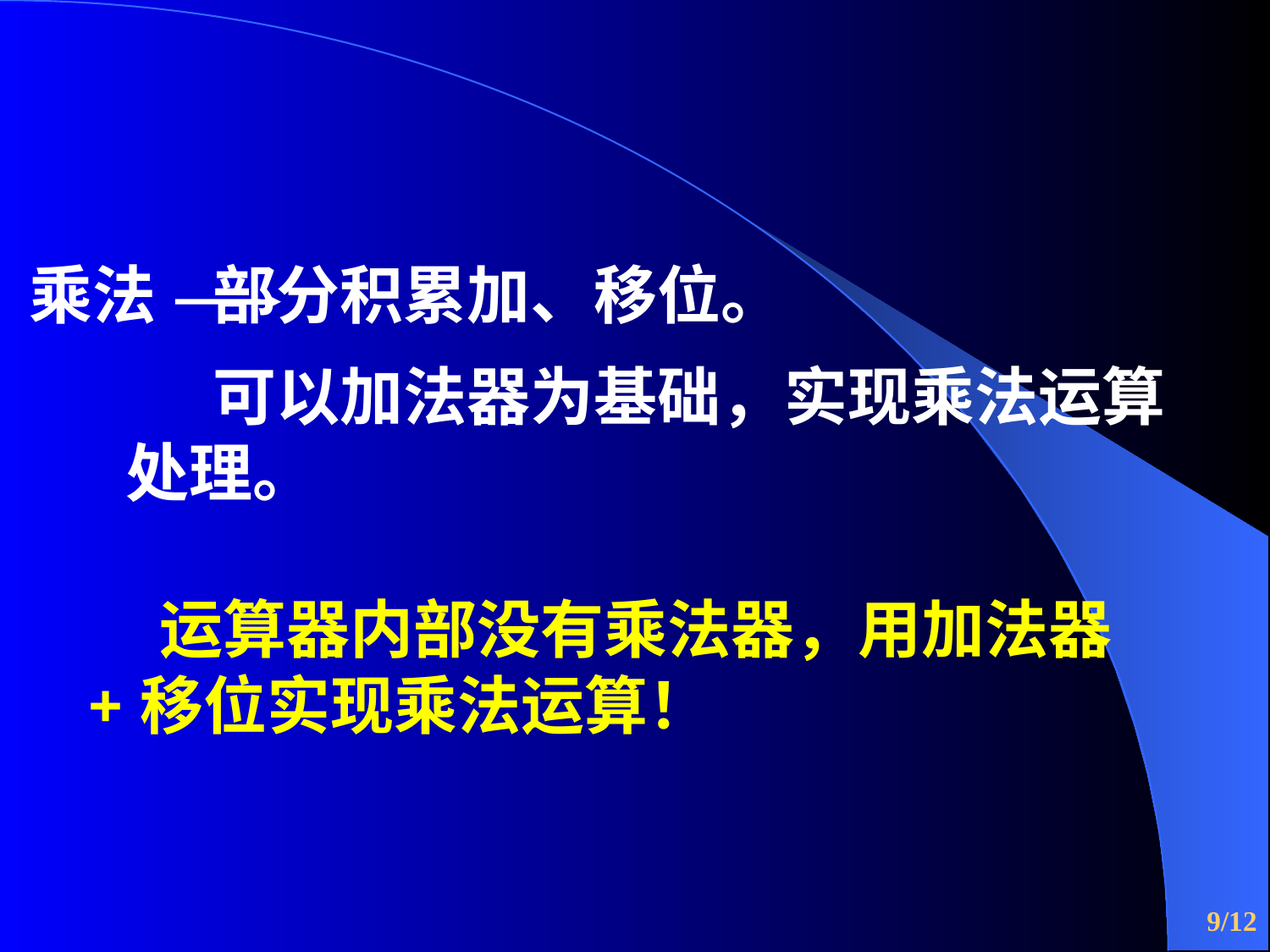

乘法    部分积累加、移位。

     可以加法器为基础，实现乘法运算处理。
    运算器内部没有乘法器，用加法器+移位实现乘法运算！
9/12